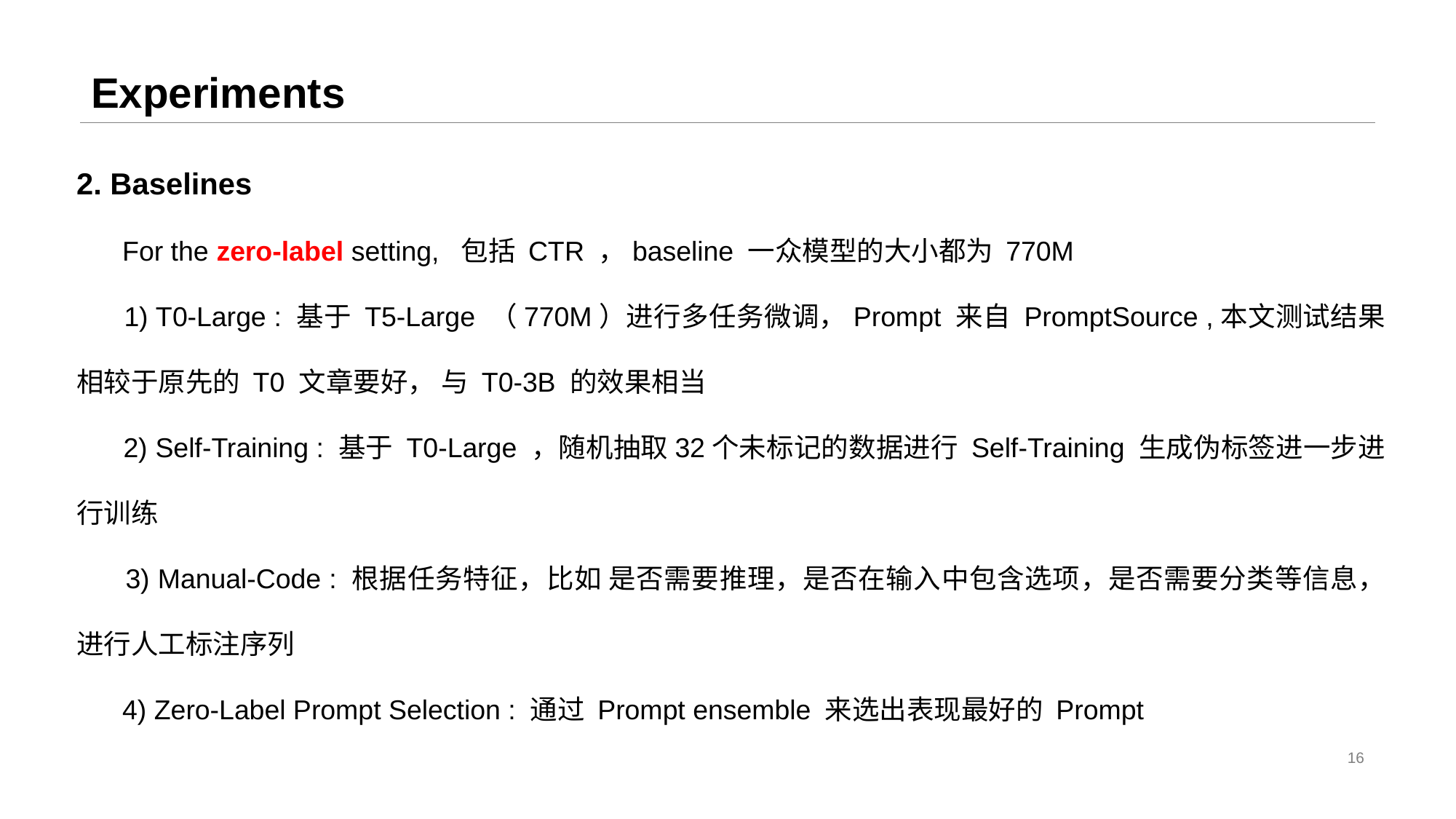

# Experiments
2. Baselines
      For the zero-label setting,  包括 CTR ，baseline 一众模型的大小都为 770M
      1) T0-Large : 基于 T5-Large （770M）进行多任务微调，Prompt 来自 PromptSource ,本文测试结果相较于原先的 T0 文章要好， 与 T0-3B 的效果相当
      2) Self-Training : 基于 T0-Large ，随机抽取32个未标记的数据进行 Self-Training 生成伪标签进一步进行训练
      3) Manual-Code : 根据任务特征，比如 是否需要推理，是否在输入中包含选项，是否需要分类等信息，进行人工标注序列
      4) Zero-Label Prompt Selection : 通过 Prompt ensemble 来选出表现最好的 Prompt
16